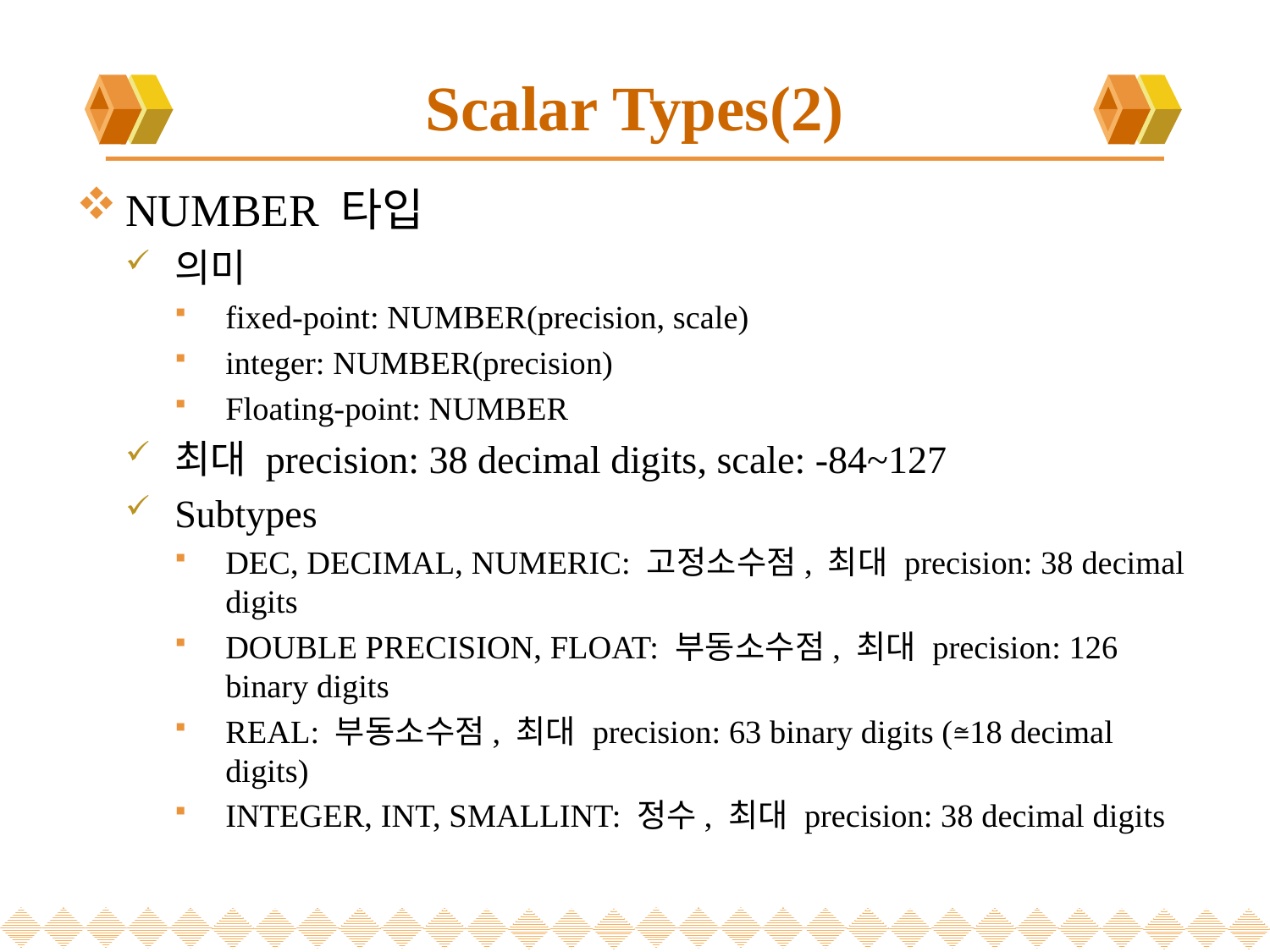

# Scalar Types(2)
NUMBER 타입
의미
fixed-point: NUMBER(precision, scale)
integer: NUMBER(precision)
Floating-point: NUMBER
최대 precision: 38 decimal digits, scale: -84~127
Subtypes
DEC, DECIMAL, NUMERIC: 고정소수점, 최대 precision: 38 decimal digits
DOUBLE PRECISION, FLOAT: 부동소수점, 최대 precision: 126 binary digits
REAL: 부동소수점, 최대 precision: 63 binary digits (≅18 decimal digits)
INTEGER, INT, SMALLINT: 정수, 최대 precision: 38 decimal digits